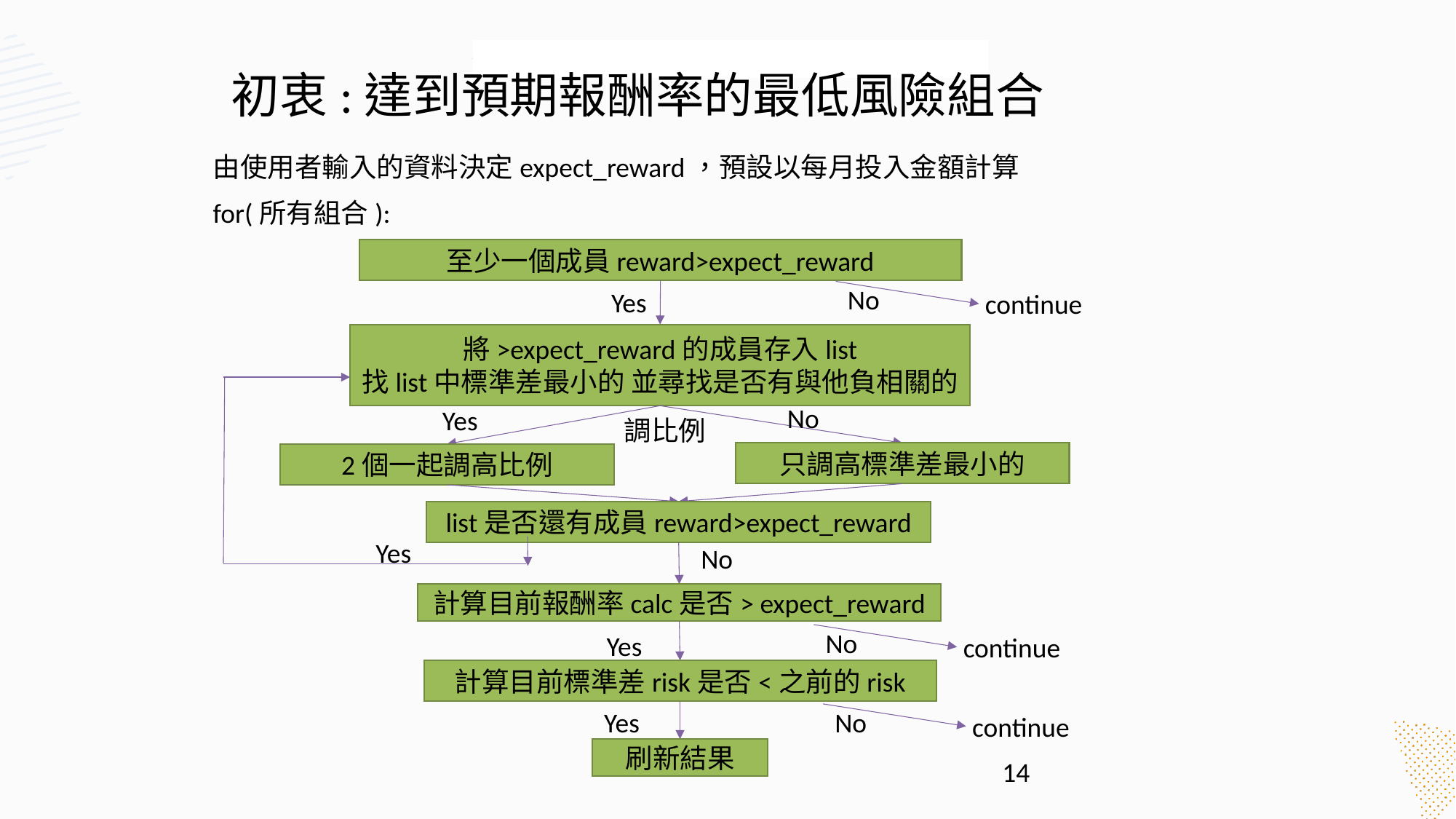

# 初衷:達到預期報酬率的最低風險組合
由使用者輸入的資料決定expect_reward，預設以每月投入金額計算
for(所有組合):
至少一個成員reward>expect_reward
No
Yes
continue
將>expect_reward的成員存入list
找list中標準差最小的 並尋找是否有與他負相關的
No
Yes
調比例
只調高標準差最小的
2個一起調高比例
list是否還有成員reward>expect_reward
Yes
No
計算目前報酬率calc是否> expect_reward
No
Yes
continue
計算目前標準差risk是否<之前的risk
No
Yes
continue
刷新結果
14